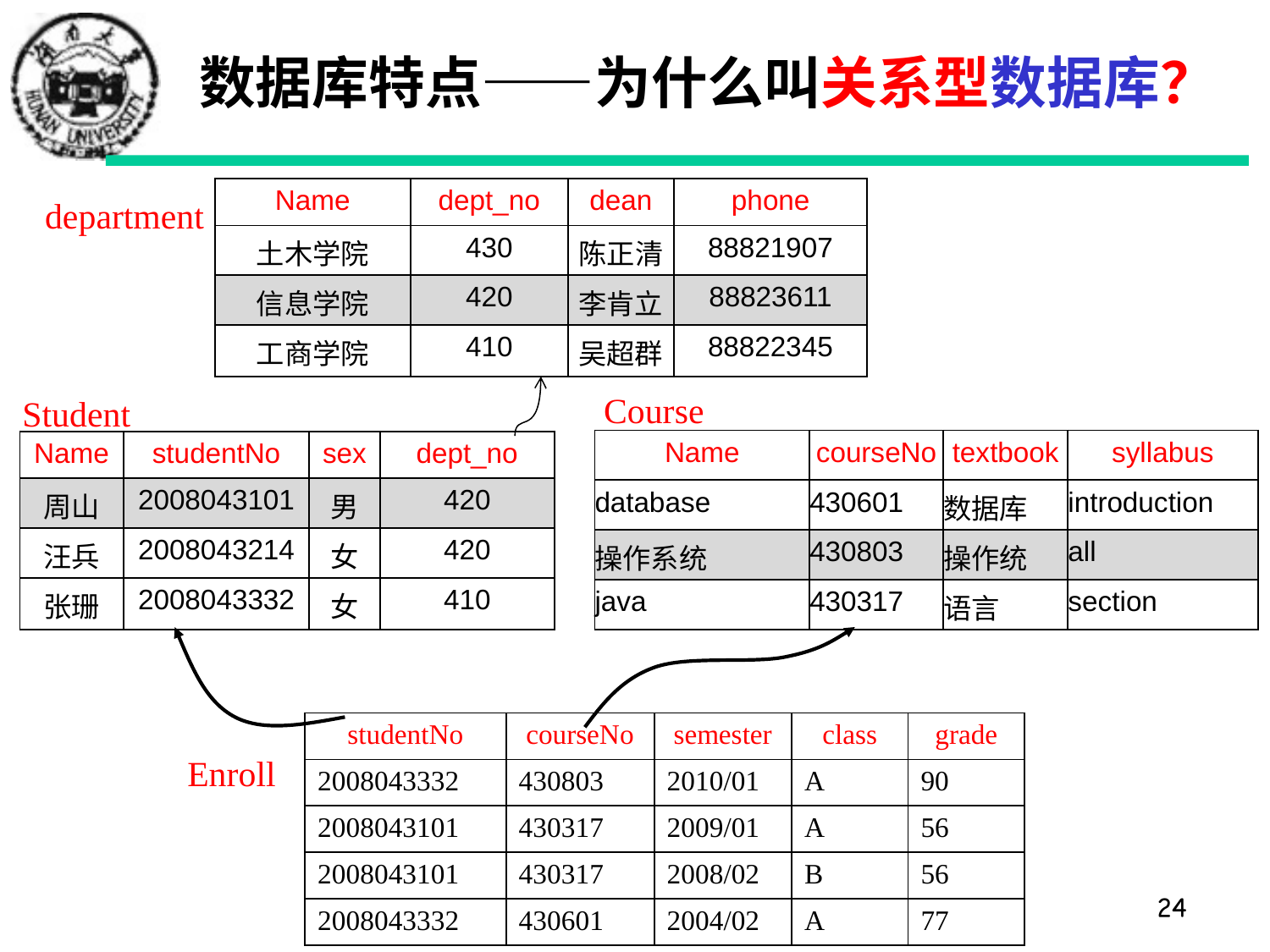

数据库特点——为什么叫关系型数据库？
| Name | dept\_no | dean | phone |
| --- | --- | --- | --- |
| 土木学院 | 430 | 陈正清 | 88821907 |
| 信息学院 | 420 | 李肯立 | 88823611 |
| 工商学院 | 410 | 吴超群 | 88822345 |
department
Course
Student
| Name | courseNo | textbook | syllabus |
| --- | --- | --- | --- |
| database | 430601 | 数据库 | introduction |
| 操作系统 | 430803 | 操作统 | all |
| java | 430317 | 语言 | section |
| Name | studentNo | sex | dept\_no |
| --- | --- | --- | --- |
| 周山 | 2008043101 | 男 | 420 |
| 汪兵 | 2008043214 | 女 | 420 |
| 张珊 | 2008043332 | 女 | 410 |

| studentNo | courseNo | semester | class | grade |
| --- | --- | --- | --- | --- |
| 2008043332 | 430803 | 2010/01 | A | 90 |
| 2008043101 | 430317 | 2009/01 | A | 56 |
| 2008043101 | 430317 | 2008/02 | B | 56 |
| 2008043332 | 430601 | 2004/02 | A | 77 |
Enroll
24